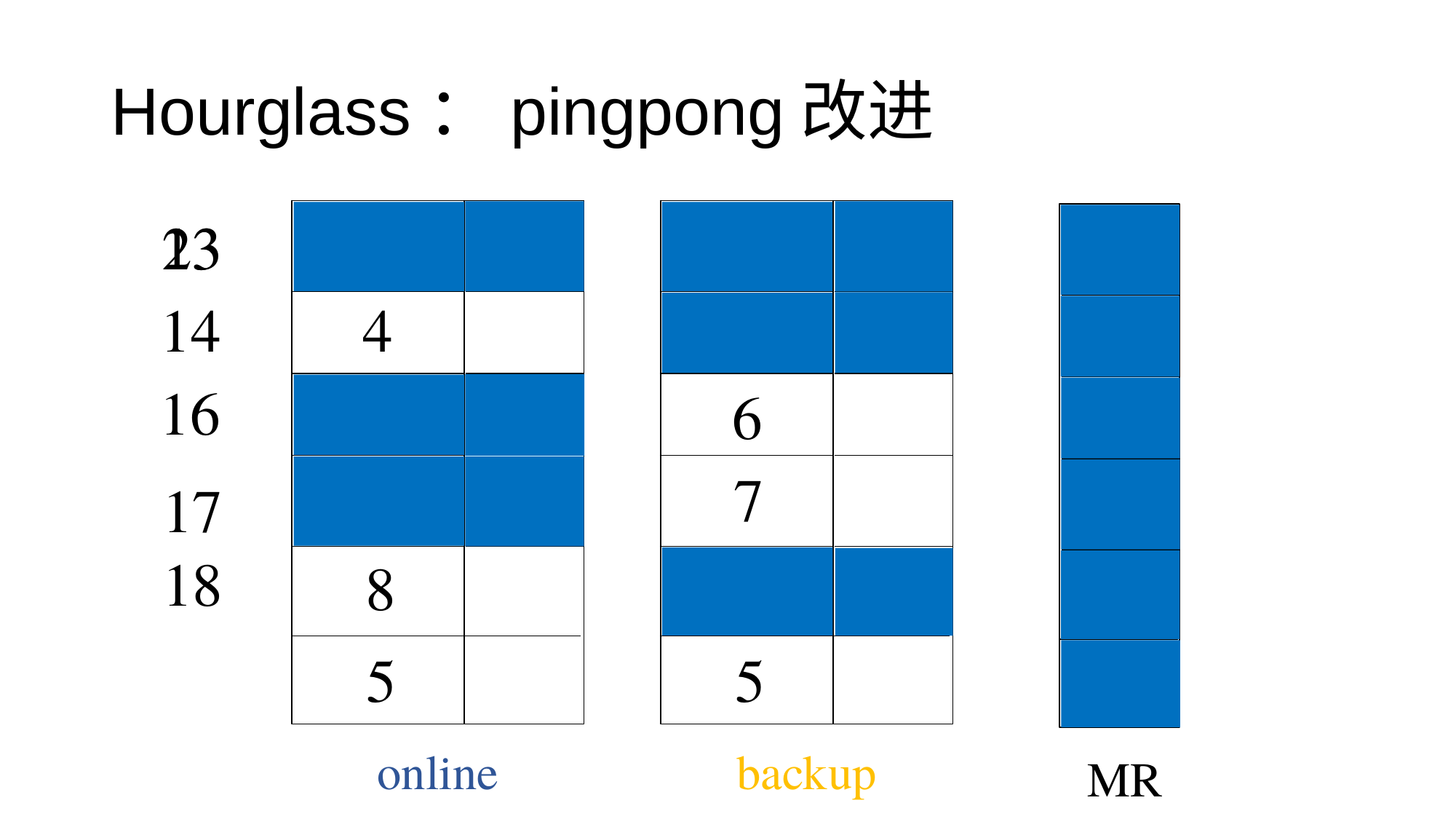

# Hourglass：pingpong改进

23
3
3

13

14
4
4

16
6
6

7
7

17
18
8
8

5
5

online
backup
MR